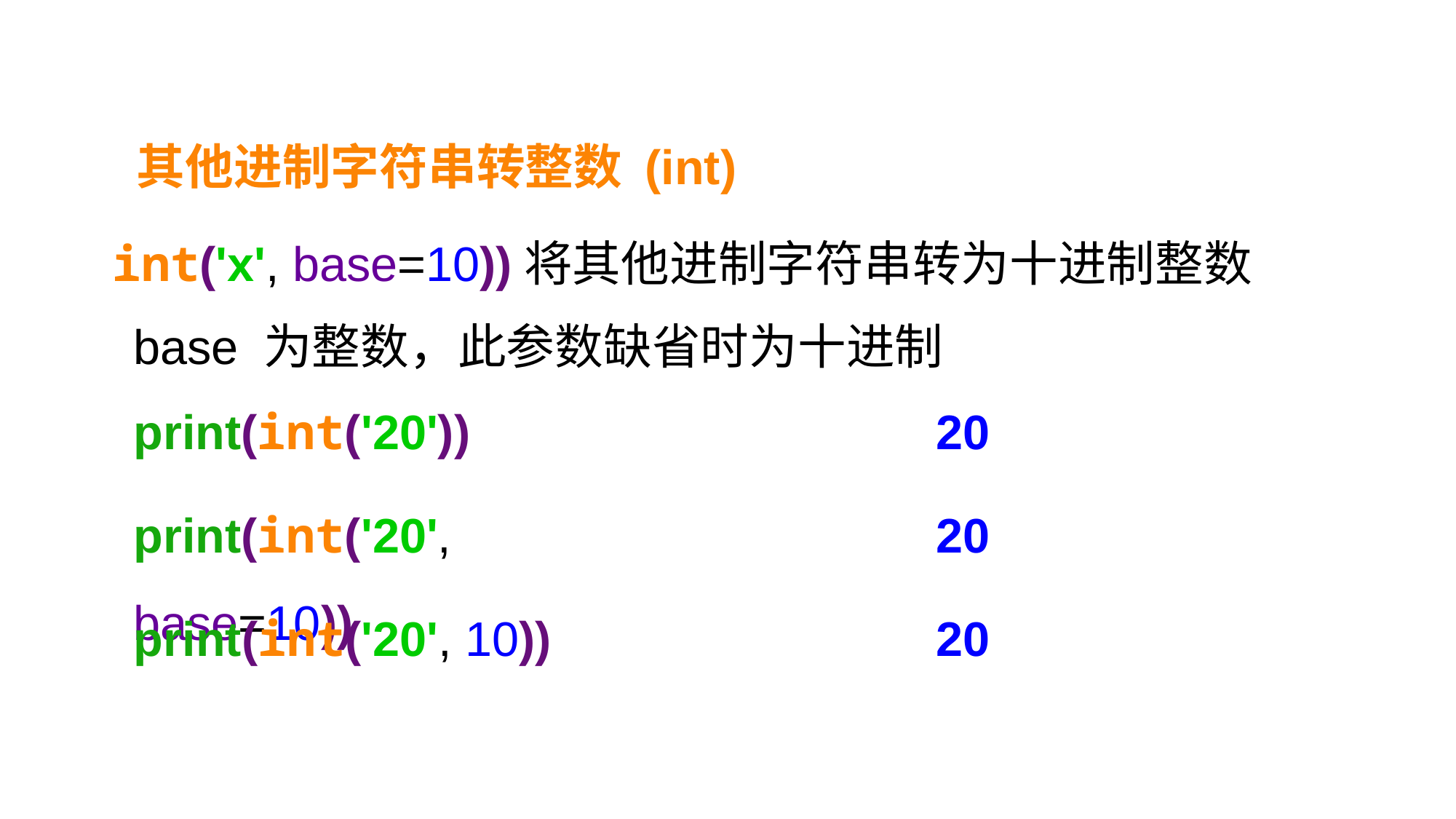

其他进制字符串转整数 (int)
int('x', base=10))将其他进制字符串转为十进制整数
base 为整数，此参数缺省时为十进制
20
print(int('20'))
20
print(int('20', base=10))
print(int('20', 10))
20